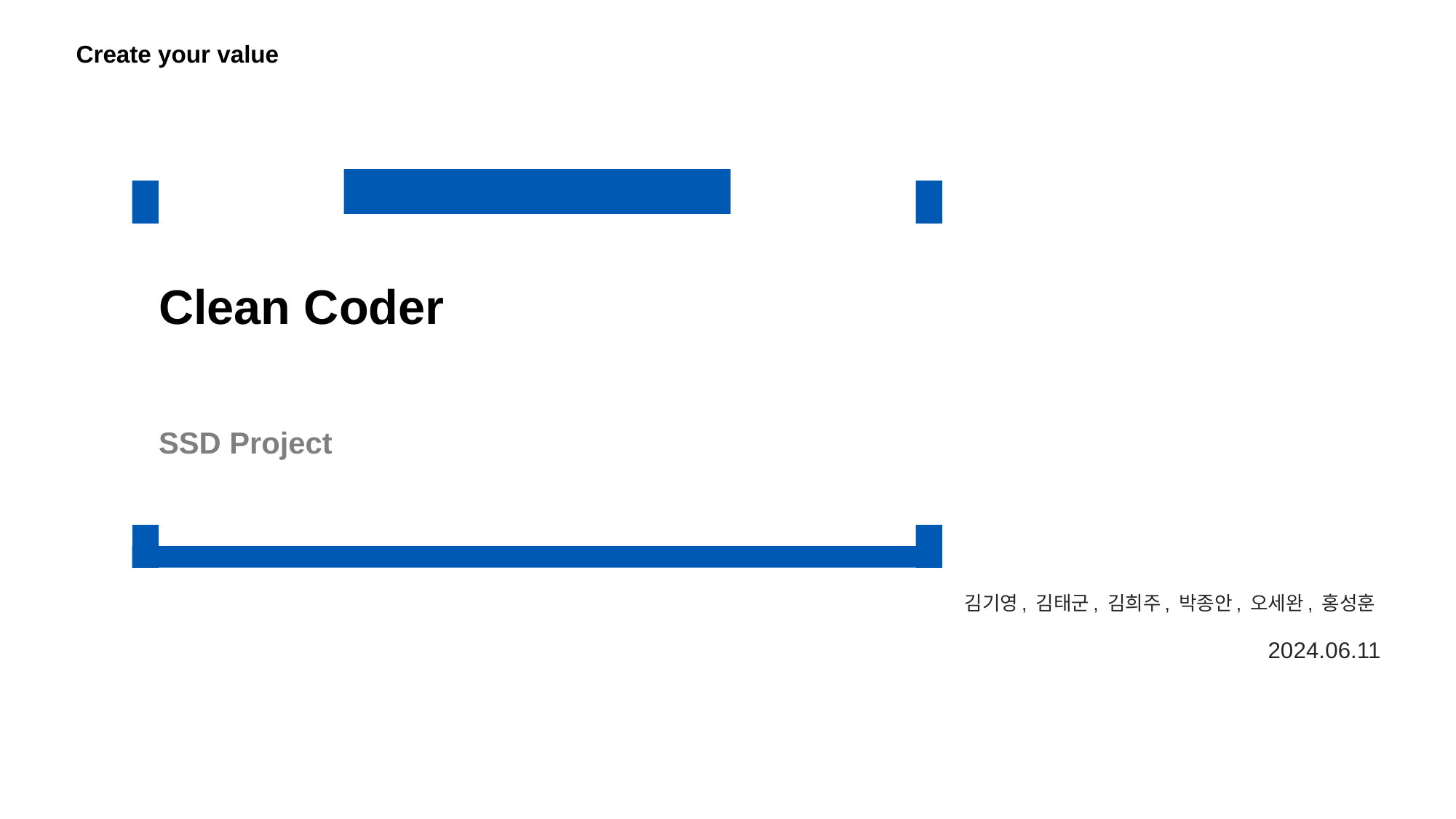

Clean Coder
SSD Project
김기영, 김태군, 김희주, 박종안, 오세완, 홍성훈
2024.06.11